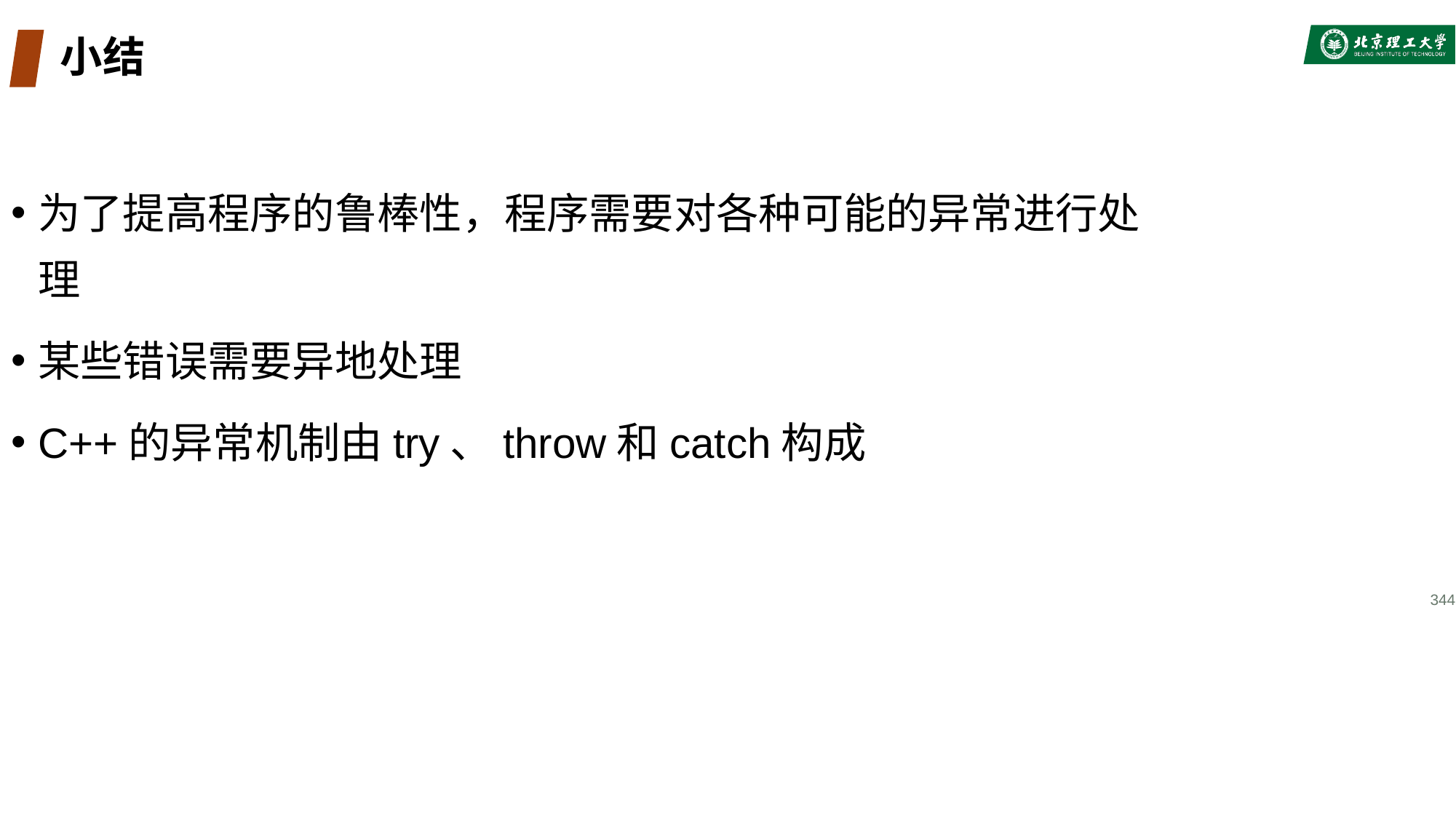

# 小结
为了提高程序的鲁棒性，程序需要对各种可能的异常进行处理
某些错误需要异地处理
C++的异常机制由try、throw和catch构成
344